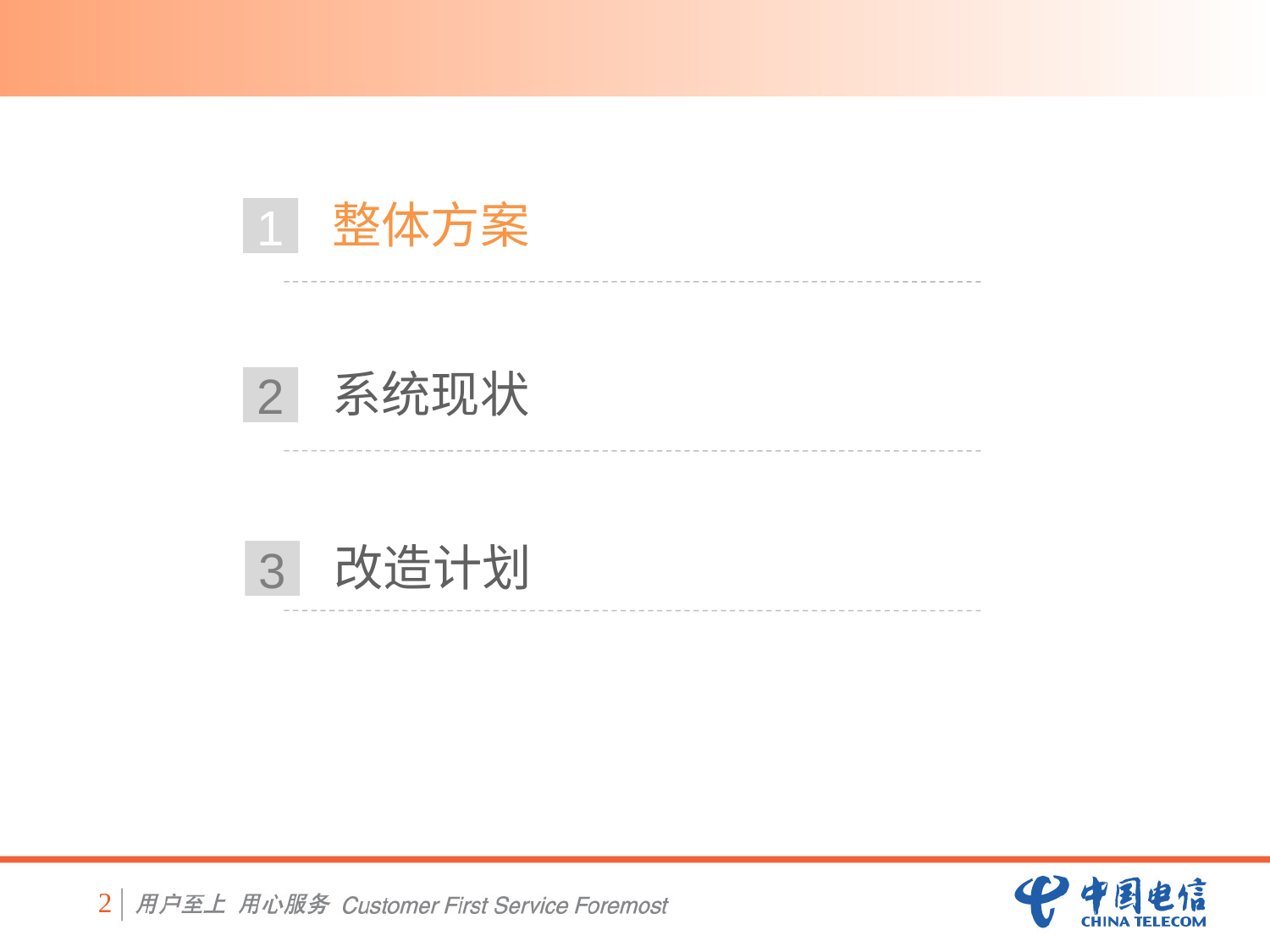

#
整体方案
1

系统现状
2

改造计划
3

2